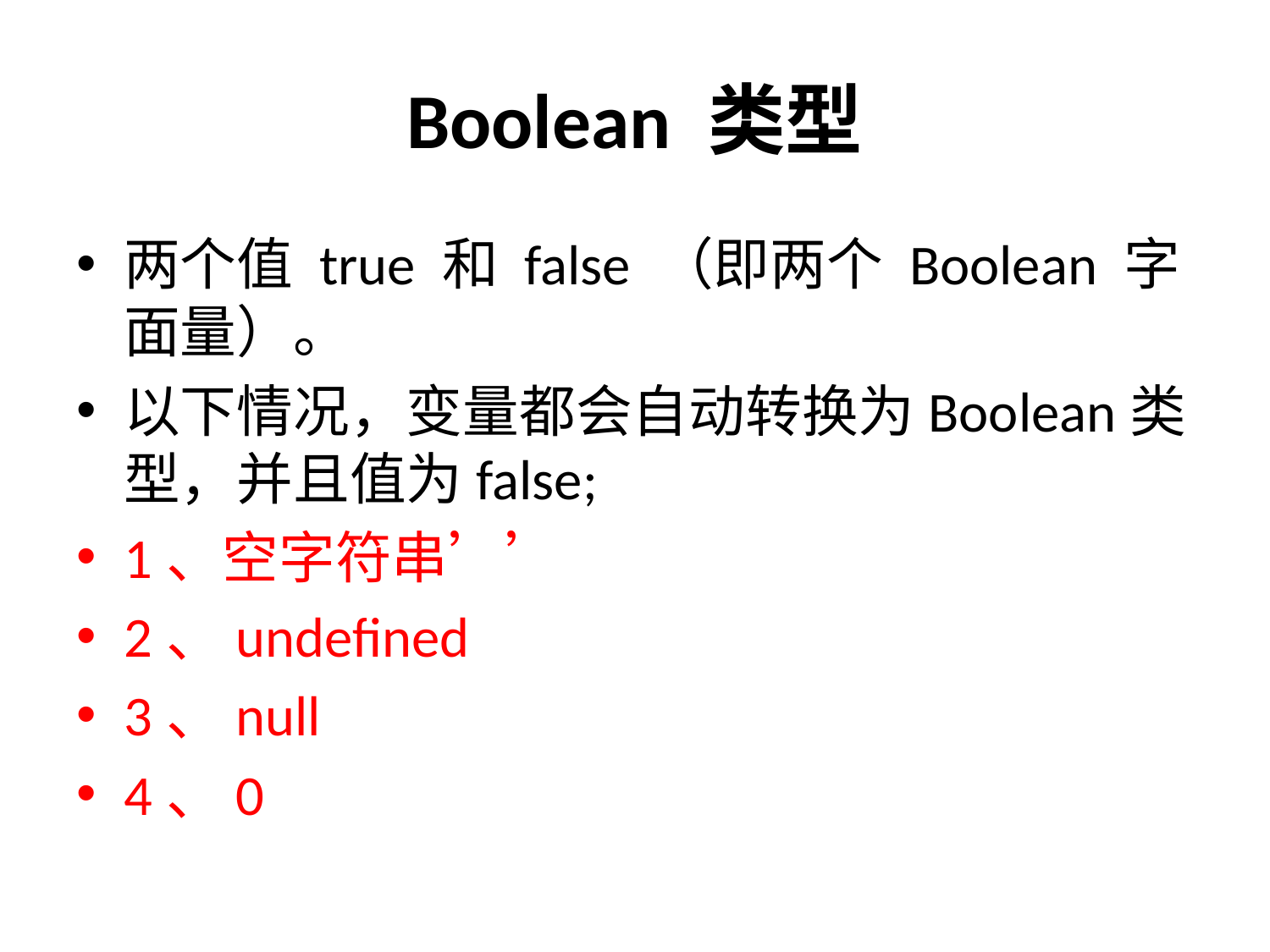

# Boolean 类型
两个值 true 和 false （即两个 Boolean 字面量）。
以下情况，变量都会自动转换为Boolean类型，并且值为false;
1、空字符串’’
2、undefined
3、null
4、0